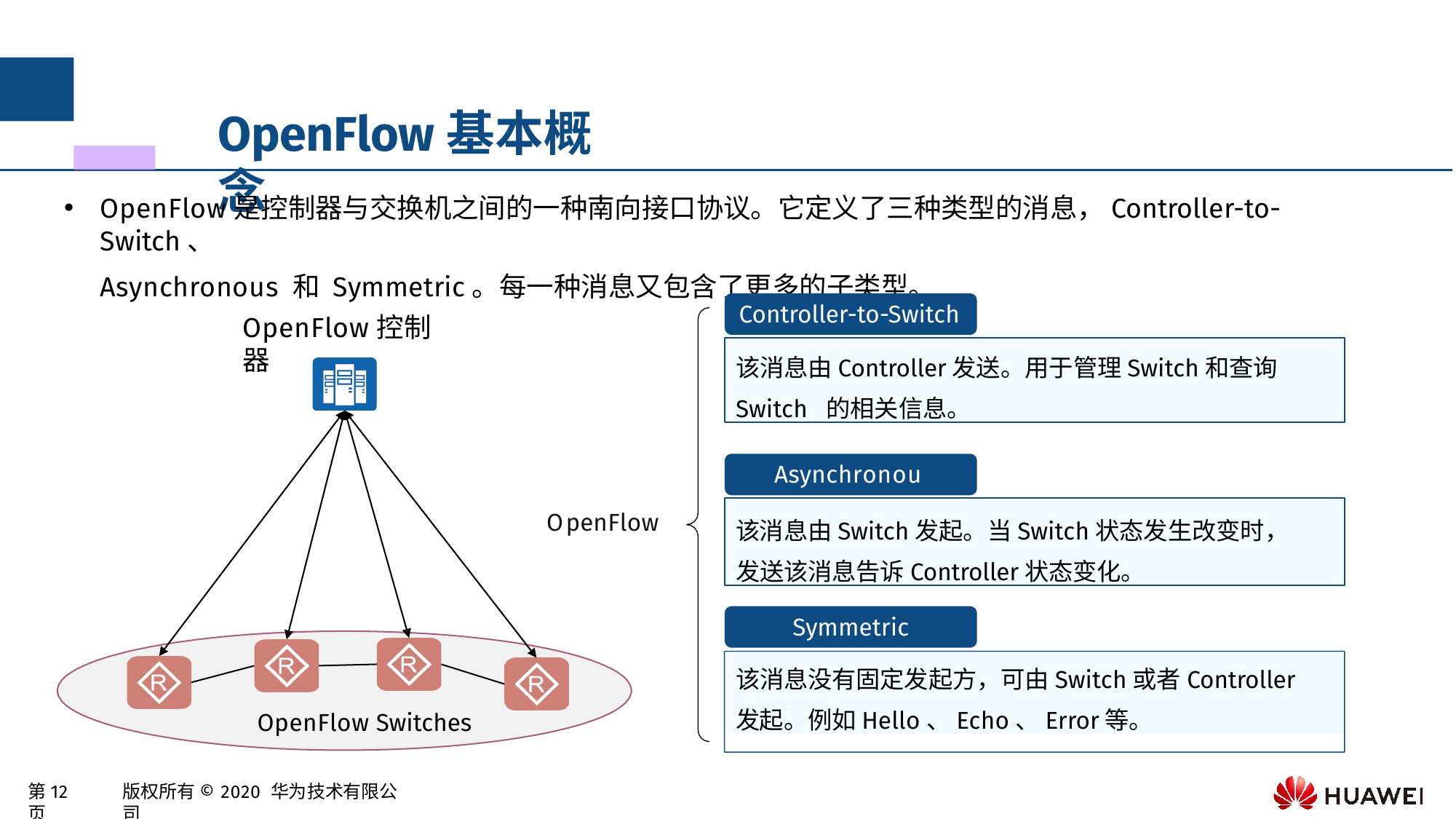

# OpenFlow基本概念

OpenFlow是控制器与交换机之间的一种南向接口协议。它定义了三种类型的消息，Controller-to-Switch、
Asynchronous 和 Symmetric。每一种消息又包含了更多的子类型。

Controller-to-Switch

OpenFlow控制器
该消息由Controller发送。用于管理Switch和查询Switch  的相关信息。

Asynchronous
该消息由Switch发起。当Switch状态发生改变时，
发送该消息告诉Controller状态变化。
OpenFlow

Symmetric

该消息没有固定发起方，可由Switch或者Controller
发起。例如Hello、Echo、Error等。

OpenFlow Switches
第12页
版权所有© 2020 华为技术有限公司